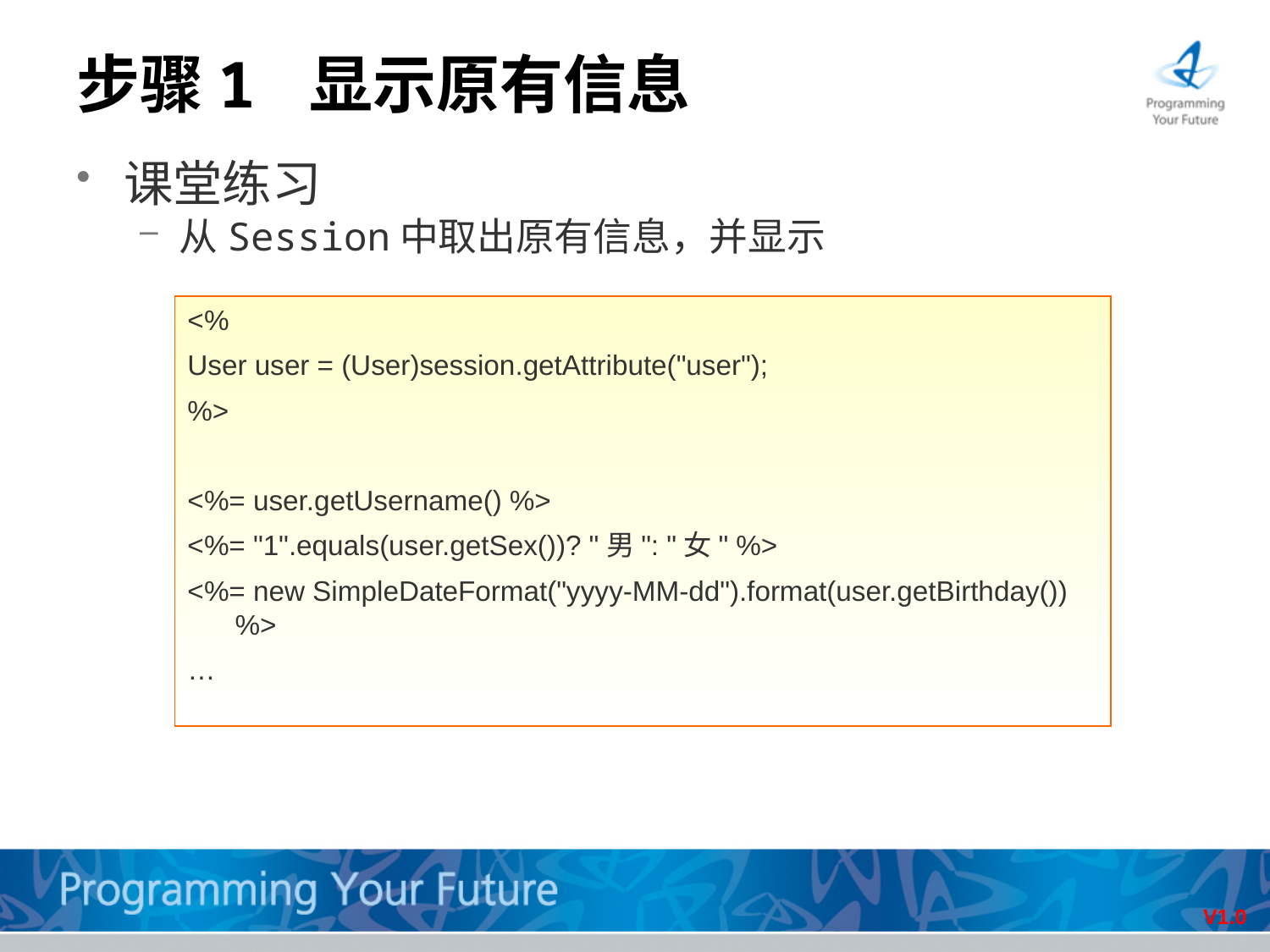

# 步骤1 显示原有信息
课堂练习
从Session中取出原有信息，并显示

<%
User user = (User)session.getAttribute("user");
%>

<%= user.getUsername() %>
<%= "1".equals(user.getSex())? "男": "女" %>
<%= new SimpleDateFormat("yyyy-MM-dd").format(user.getBirthday()) %>
…